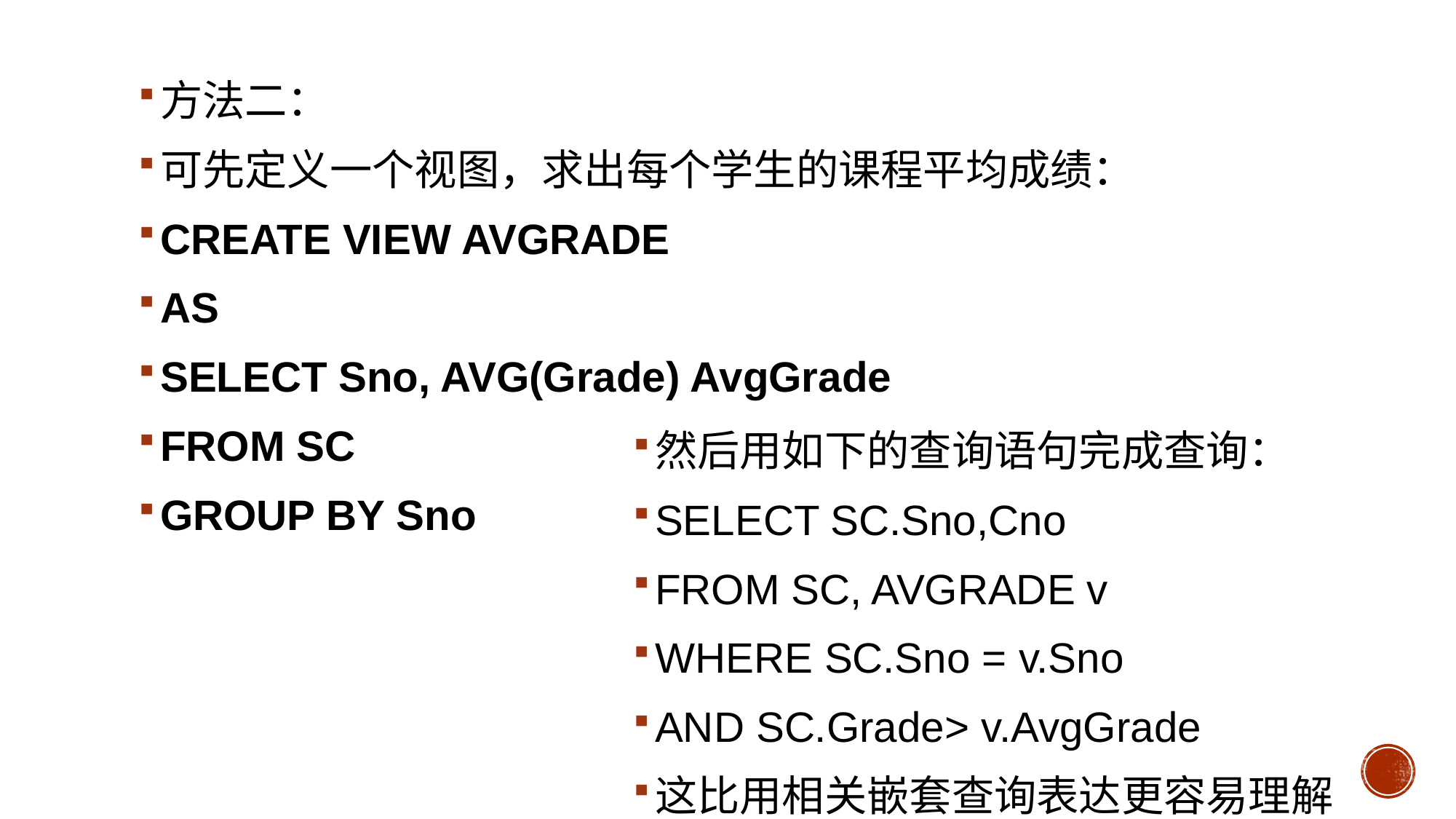

方法二：
可先定义一个视图，求出每个学生的课程平均成绩：
CREATE VIEW AVGRADE
AS
SELECT Sno, AVG(Grade) AvgGrade
FROM SC
GROUP BY Sno
然后用如下的查询语句完成查询：
SELECT SC.Sno,Cno
FROM SC, AVGRADE v
WHERE SC.Sno = v.Sno
AND SC.Grade> v.AvgGrade
这比用相关嵌套查询表达更容易理解
40